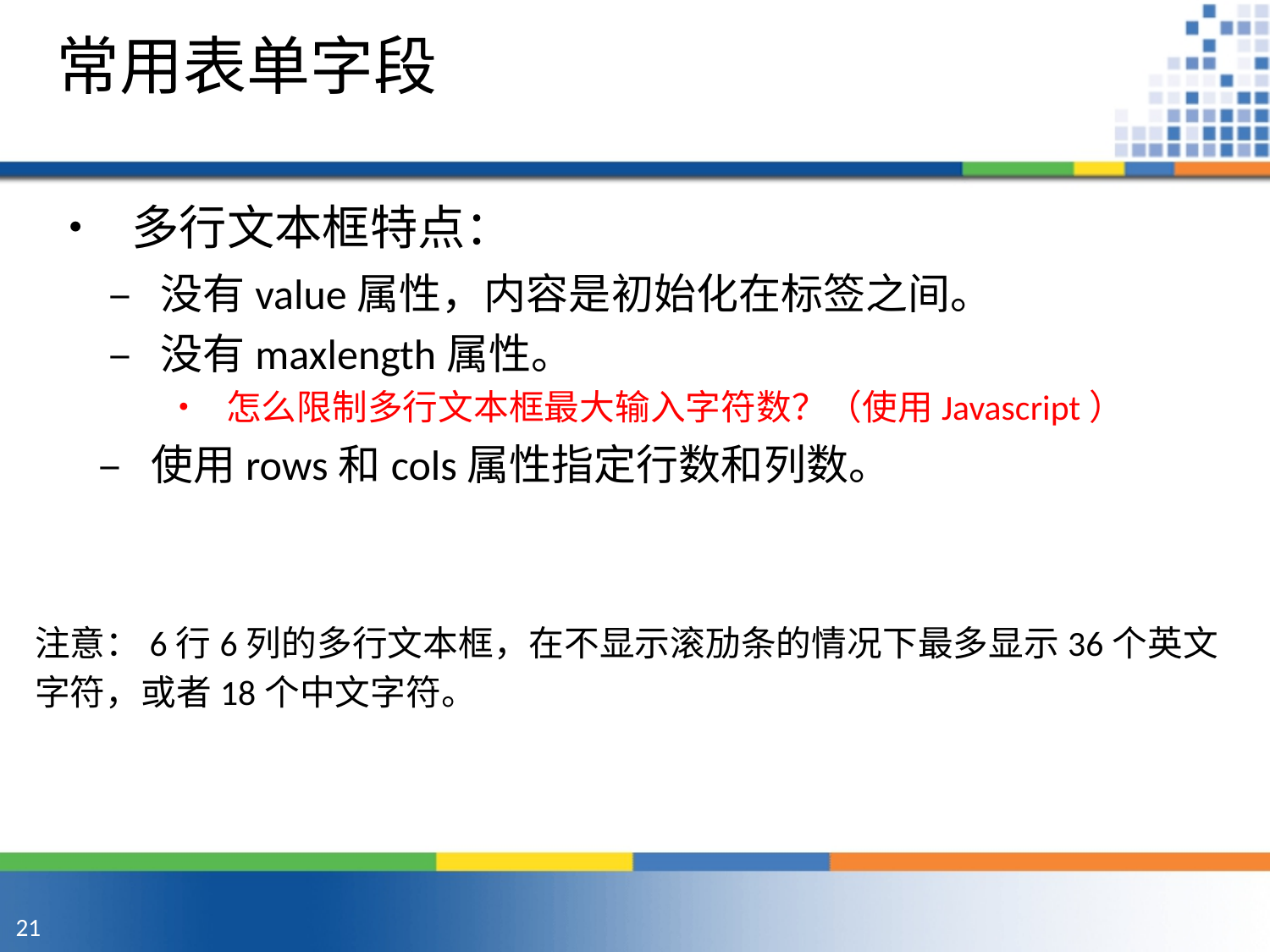

常用表单字段
•  多行文本框特点：
–  没有value属性，内容是初始化在标签之间。
–  没有maxlength属性。
•  怎么限制多行文本框最大输入字符数？（使用Javascript）
–  使用rows和cols属性指定行数和列数。
注意：6行6列的多行文本框，在不显示滚劢条的情况下最多显示36个英文
字符，或者18个中文字符。
21